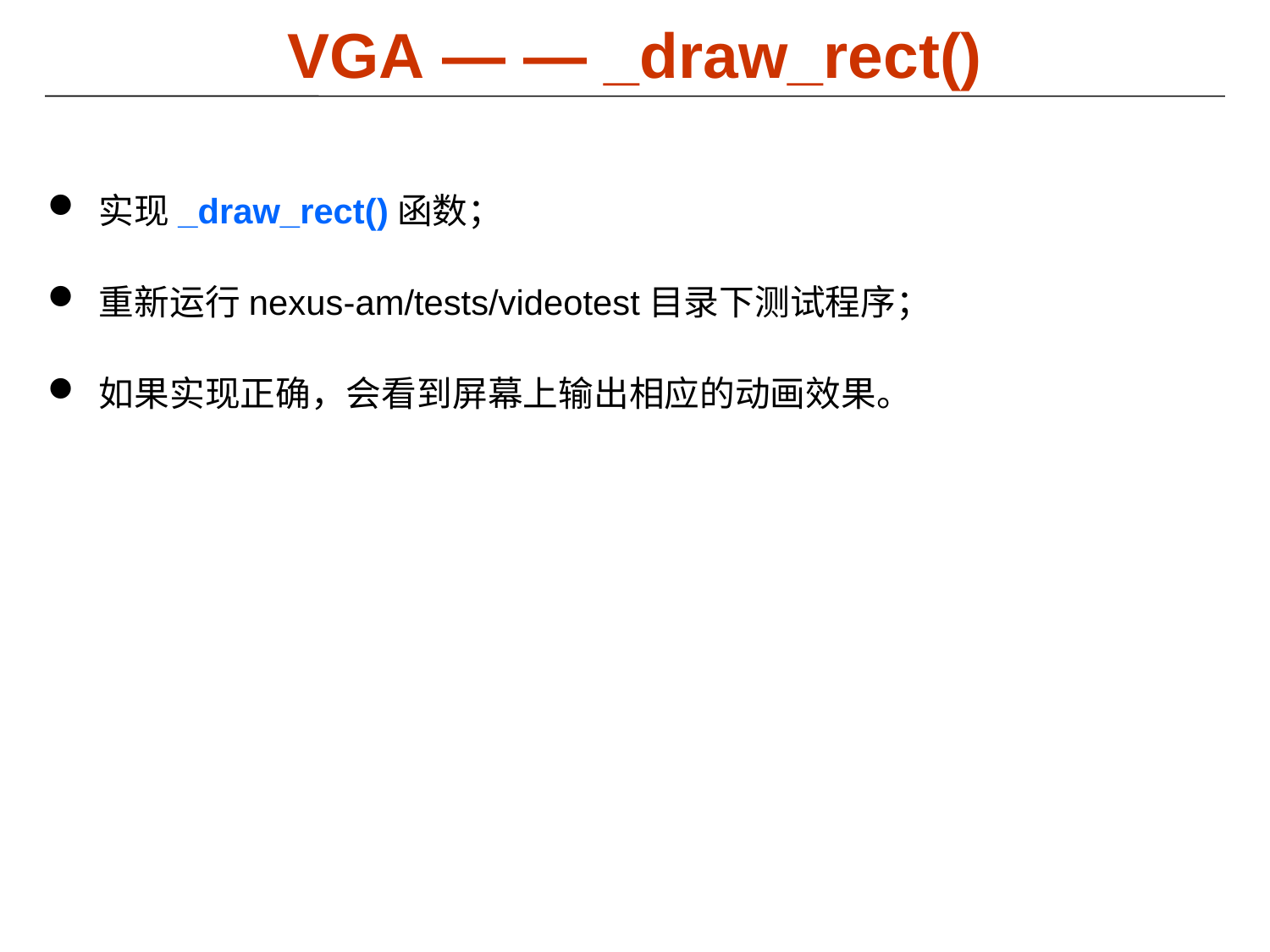

# VGA — — _draw_rect()
 实现_draw_rect()函数；
 重新运行nexus-am/tests/videotest目录下测试程序；
 如果实现正确，会看到屏幕上输出相应的动画效果。